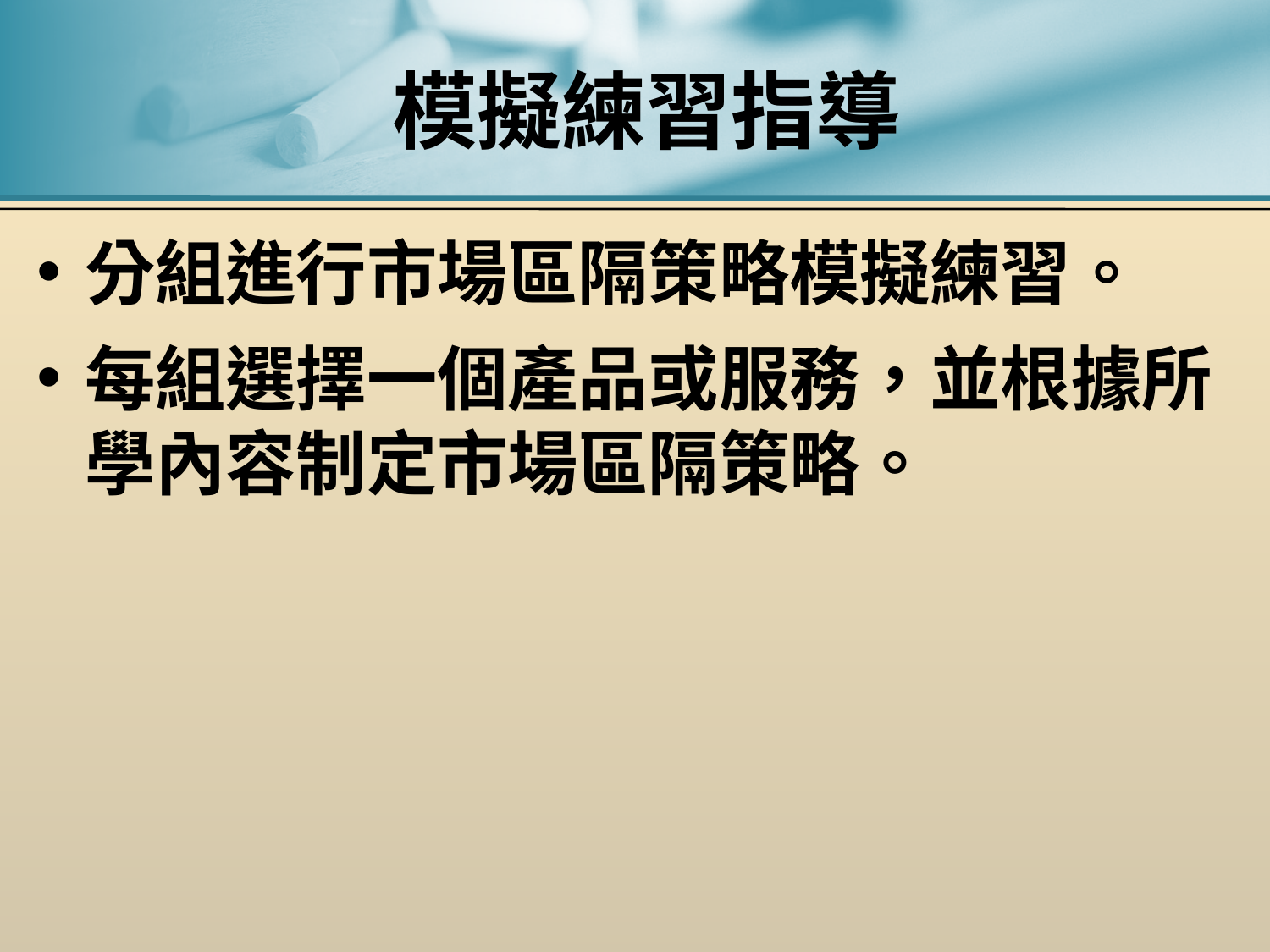

# 模擬練習指導
分組進行市場區隔策略模擬練習。
每組選擇一個產品或服務，並根據所學內容制定市場區隔策略。